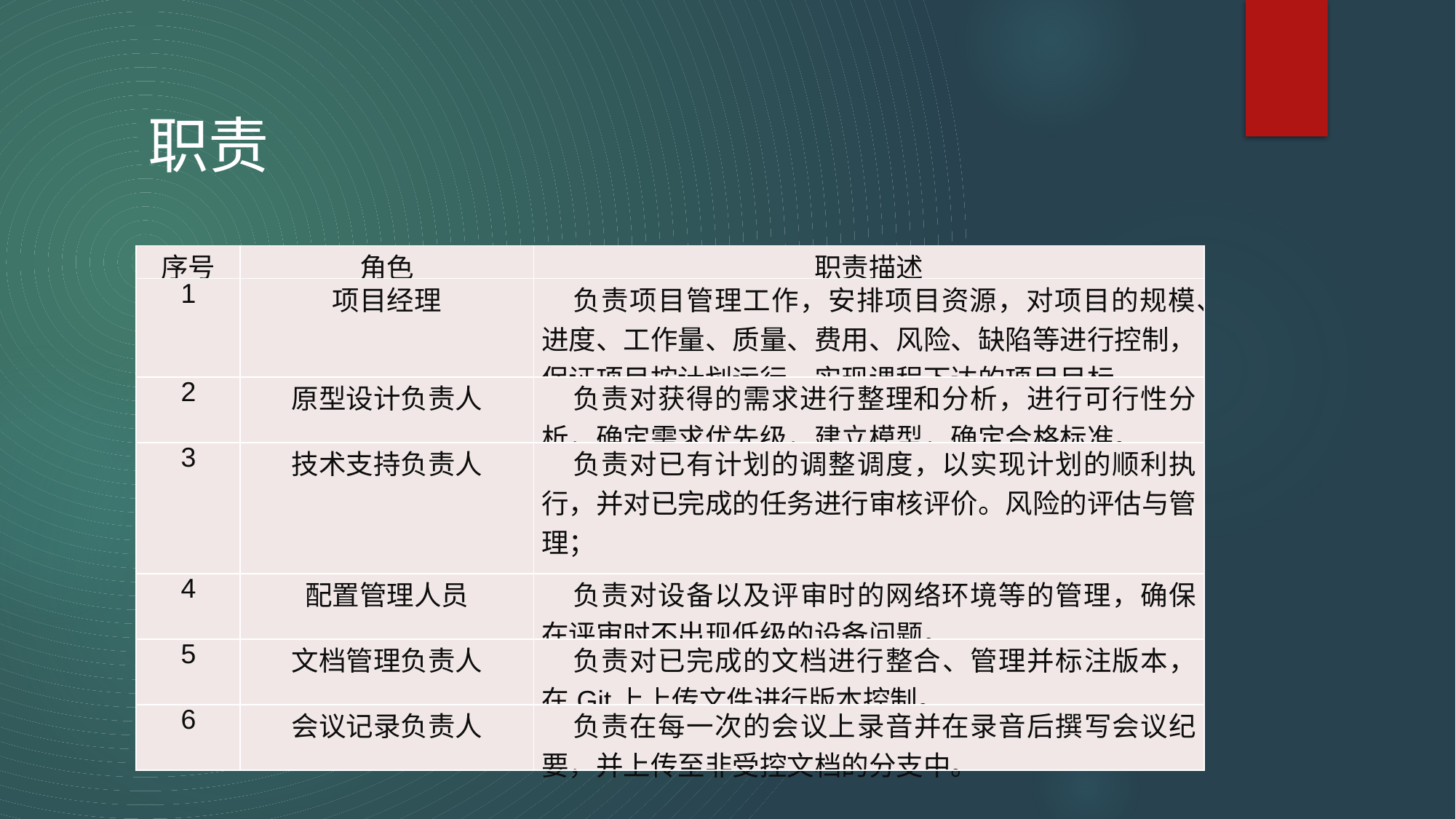

职责
| 序号 | 角色 | 职责描述 |
| --- | --- | --- |
| 1 | 项目经理 | 负责项目管理工作，安排项目资源，对项目的规模、进度、工作量、质量、费用、风险、缺陷等进行控制，保证项目按计划运行，实现课程下达的项目目标 |
| 2 | 原型设计负责人 | 负责对获得的需求进行整理和分析，进行可行性分析，确定需求优先级，建立模型，确定合格标准。 |
| 3 | 技术支持负责人 | 负责对已有计划的调整调度，以实现计划的顺利执行，并对已完成的任务进行审核评价。风险的评估与管理； |
| 4 | 配置管理人员 | 负责对设备以及评审时的网络环境等的管理，确保在评审时不出现低级的设备问题。 |
| 5 | 文档管理负责人 | 负责对已完成的文档进行整合、管理并标注版本，在Git上上传文件进行版本控制。 |
| 6 | 会议记录负责人 | 负责在每一次的会议上录音并在录音后撰写会议纪要，并上传至非受控文档的分支中。 |